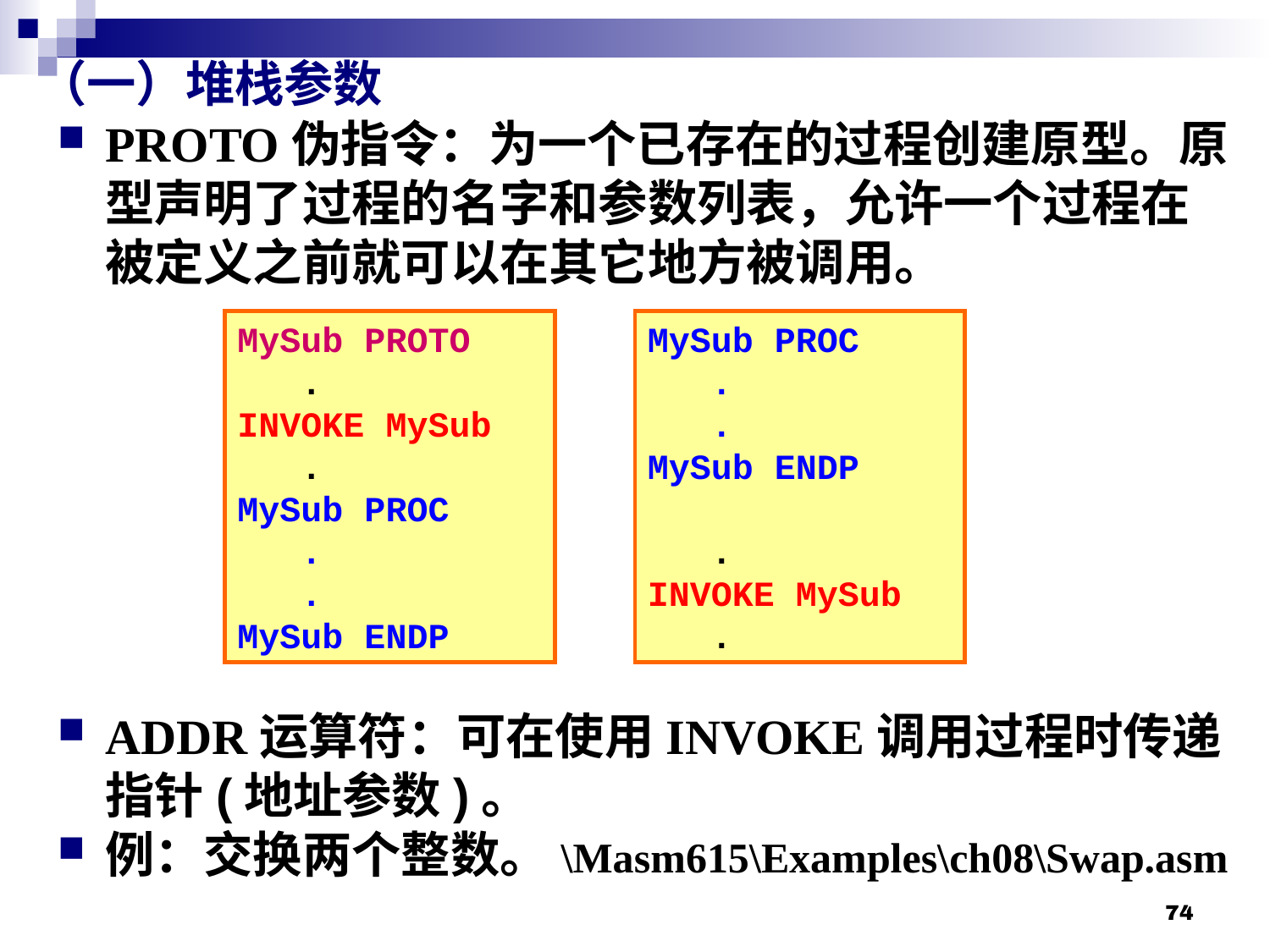

# （一）堆栈参数
PROTO伪指令：为一个已存在的过程创建原型。原型声明了过程的名字和参数列表，允许一个过程在被定义之前就可以在其它地方被调用。

ADDR运算符：可在使用INVOKE调用过程时传递指针(地址参数)。
例：交换两个整数。\Masm615\Examples\ch08\Swap.asm
MySub PROTO
   .
INVOKE MySub
   .
MySub PROC
   .
   .
MySub ENDP
MySub PROC
   .
   .
MySub ENDP

   .
INVOKE MySub
   .
74